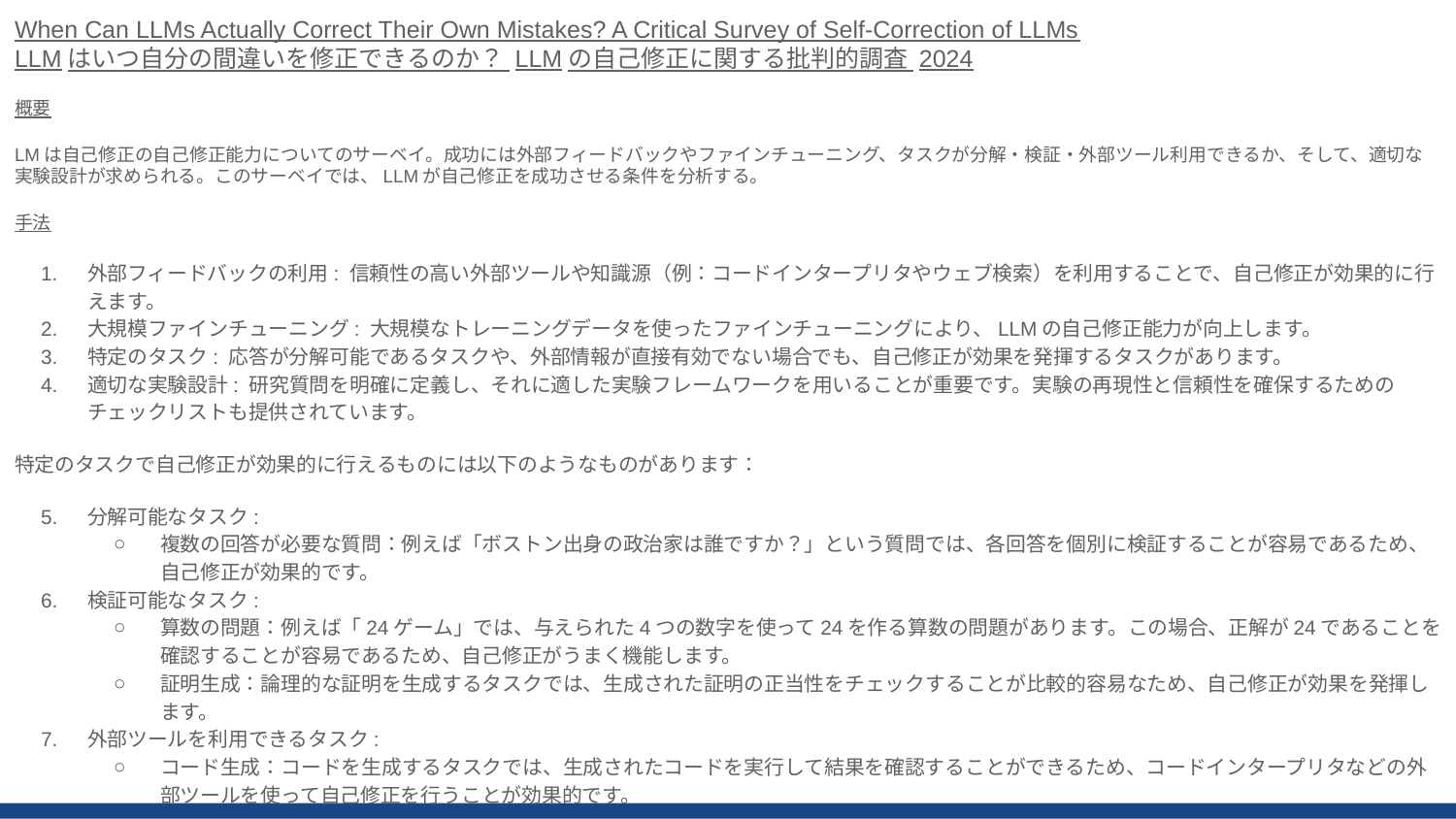

When Can LLMs Actually Correct Their Own Mistakes? A Critical Survey of Self-Correction of LLMs
LLMはいつ自分の間違いを修正できるのか？ LLMの自己修正に関する批判的調査 2024
概要
LMは自己修正の自己修正能力についてのサーベイ。成功には外部フィードバックやファインチューニング、タスクが分解・検証・外部ツール利用できるか、そして、適切な実験設計が求められる。このサーベイでは、LLMが自己修正を成功させる条件を分析する。
手法
外部フィードバックの利用: 信頼性の高い外部ツールや知識源（例：コードインタープリタやウェブ検索）を利用することで、自己修正が効果的に行えます。
大規模ファインチューニング: 大規模なトレーニングデータを使ったファインチューニングにより、LLMの自己修正能力が向上します。
特定のタスク: 応答が分解可能であるタスクや、外部情報が直接有効でない場合でも、自己修正が効果を発揮するタスクがあります。
適切な実験設計: 研究質問を明確に定義し、それに適した実験フレームワークを用いることが重要です。実験の再現性と信頼性を確保するためのチェックリストも提供されています。
特定のタスクで自己修正が効果的に行えるものには以下のようなものがあります：
分解可能なタスク:
複数の回答が必要な質問：例えば「ボストン出身の政治家は誰ですか？」という質問では、各回答を個別に検証することが容易であるため、自己修正が効果的です。
検証可能なタスク:
算数の問題：例えば「24ゲーム」では、与えられた4つの数字を使って24を作る算数の問題があります。この場合、正解が24であることを確認することが容易であるため、自己修正がうまく機能します。
証明生成：論理的な証明を生成するタスクでは、生成された証明の正当性をチェックすることが比較的容易なため、自己修正が効果を発揮します。
外部ツールを利用できるタスク:
コード生成：コードを生成するタスクでは、生成されたコードを実行して結果を確認することができるため、コードインタープリタなどの外部ツールを使って自己修正を行うことが効果的です。